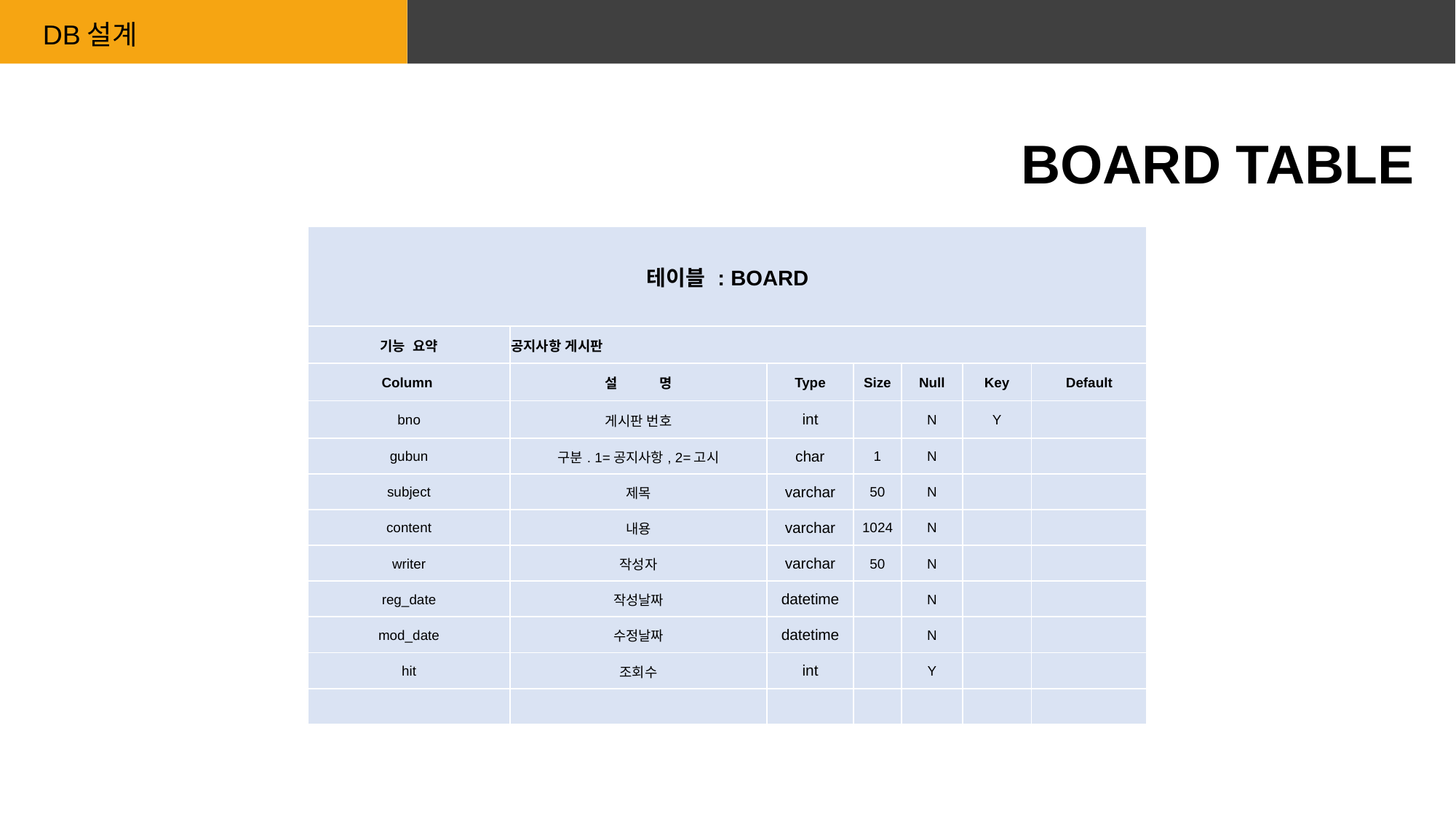

DB설계
BOARD TABLE
| 테이블 : BOARD |  |  |  |  |  |  |
| --- | --- | --- | --- | --- | --- | --- |
| 기능 요약 | 공지사항 게시판 |  |  |  |  |  |
| Column | 설 명 | Type | Size | Null | Key | Default |
| bno | 게시판 번호 | int |  | N | Y |  |
| gubun | 구분. 1=공지사항, 2=고시 | char | 1 | N |  |  |
| subject | 제목 | varchar | 50 | N |  |  |
| content | 내용 | varchar | 1024 | N |  |  |
| writer | 작성자 | varchar | 50 | N |  |  |
| reg\_date | 작성날짜 | datetime |  | N |  |  |
| mod\_date | 수정날짜 | datetime |  | N |  |  |
| hit | 조회수 | int |  | Y |  |  |
|  |  |  |  |  |  |  |